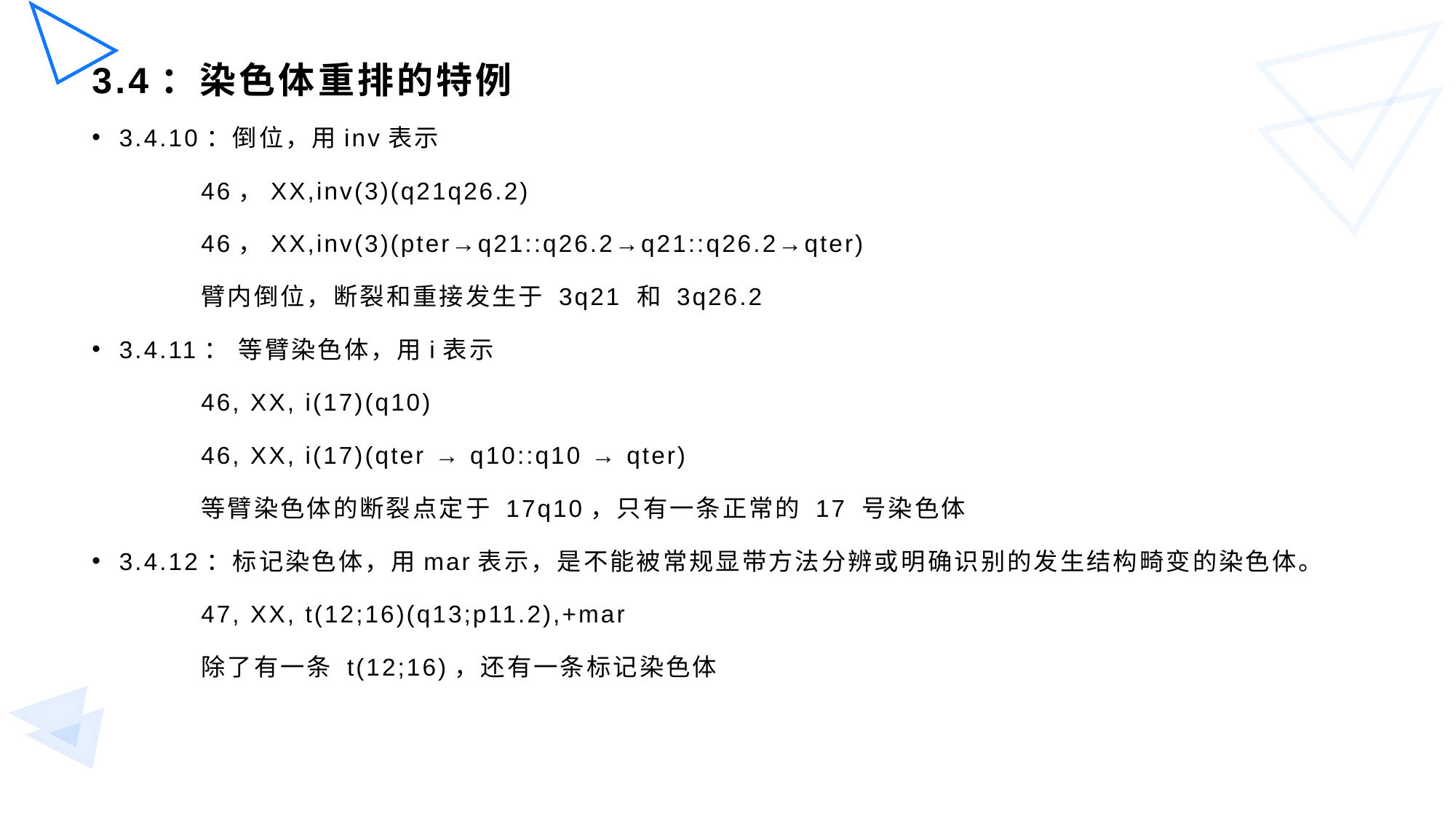

# 3.4：染色体重排的特例
3.4.10：倒位，用inv表示
	46，XX,inv(3)(q21q26.2)
	46，XX,inv(3)(pter→q21::q26.2→q21::q26.2→qter)
	臂内倒位，断裂和重接发生于 3q21 和 3q26.2
3.4.11： 等臂染色体，用i表示
	46, XX, i(17)(q10)
	46, XX, i(17)(qter → q10::q10 → qter)
	等臂染色体的断裂点定于 17q10，只有一条正常的 17 号染色体
3.4.12：标记染色体，用mar表示，是不能被常规显带方法分辨或明确识别的发生结构畸变的染色体。
	47, XX, t(12;16)(q13;p11.2),+mar
	除了有一条 t(12;16)，还有一条标记染色体